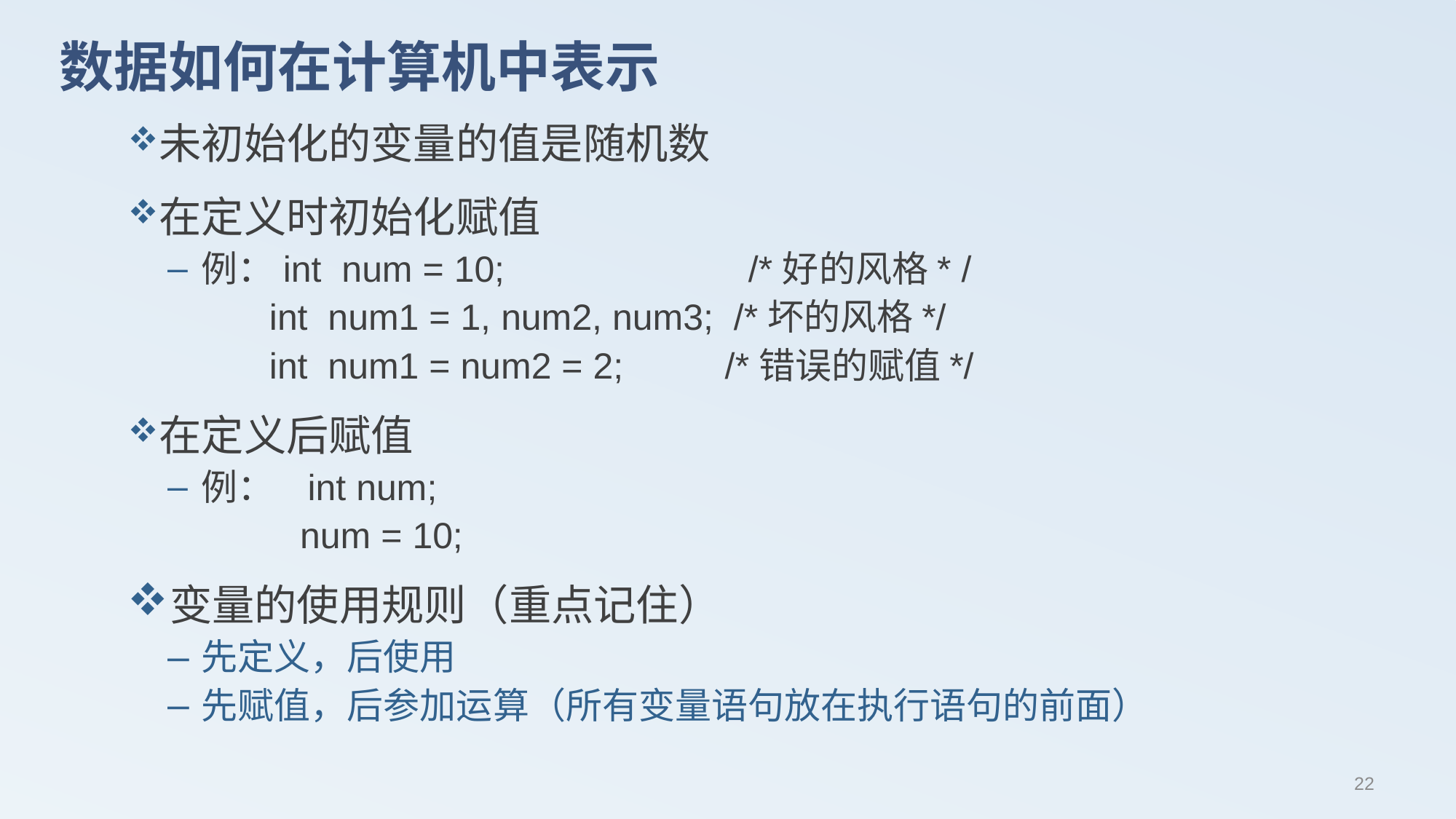

# 数据如何在计算机中表示
未初始化的变量的值是随机数
在定义时初始化赋值
例：int  num = 10;                        /*好的风格* /
          int  num1 = 1, num2, num3;  /*坏的风格*/
          int  num1 = num2 = 2;          /*错误的赋值*/
在定义后赋值
例：   int num;
             num = 10;
变量的使用规则（重点记住）
先定义，后使用
先赋值，后参加运算（所有变量语句放在执行语句的前面）